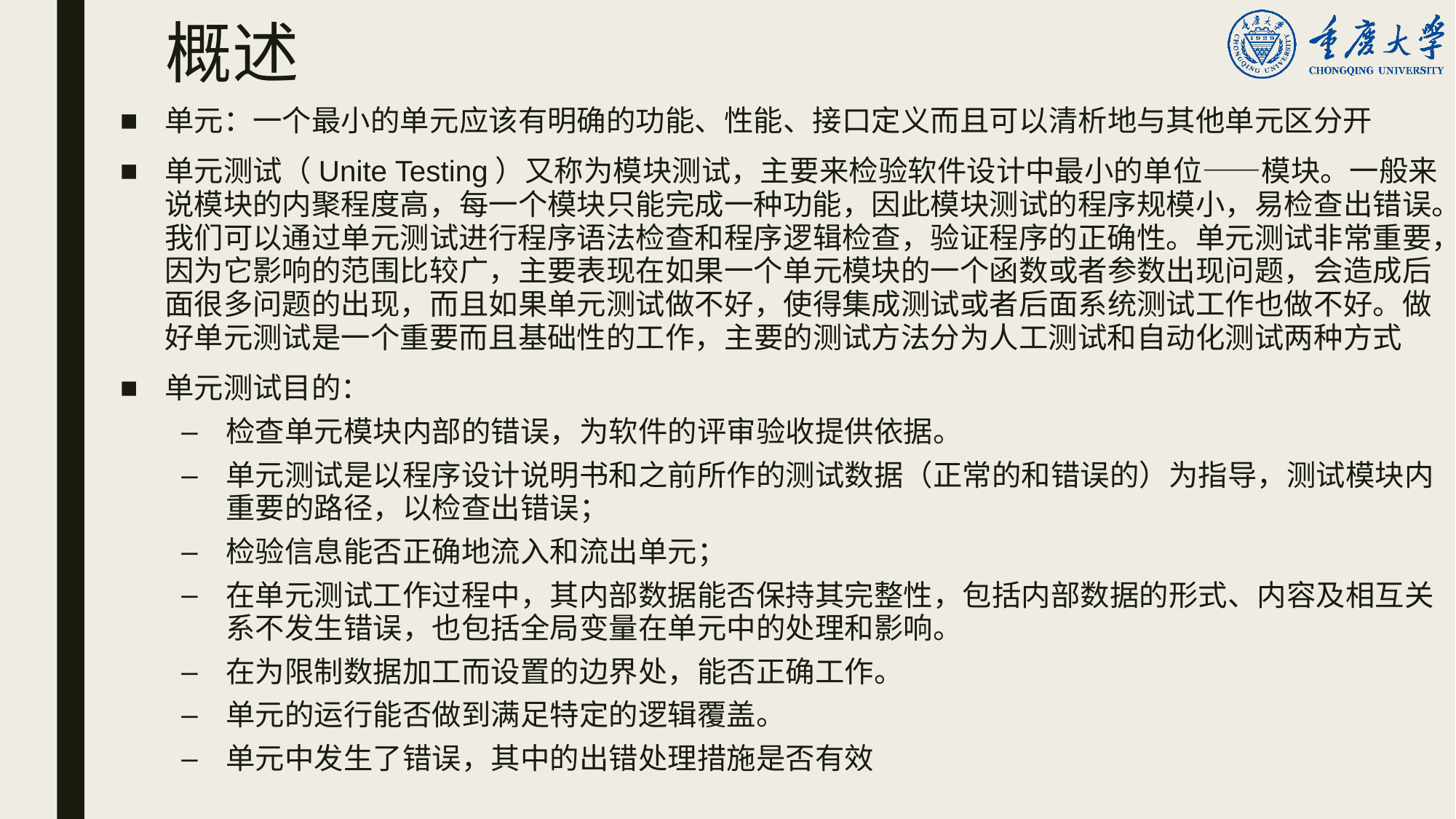

# 概述
单元：一个最小的单元应该有明确的功能、性能、接口定义而且可以清析地与其他单元区分开
单元测试（Unite Testing）又称为模块测试，主要来检验软件设计中最小的单位——模块。一般来说模块的内聚程度高，每一个模块只能完成一种功能，因此模块测试的程序规模小，易检查出错误。我们可以通过单元测试进行程序语法检查和程序逻辑检查，验证程序的正确性。单元测试非常重要，因为它影响的范围比较广，主要表现在如果一个单元模块的一个函数或者参数出现问题，会造成后面很多问题的出现，而且如果单元测试做不好，使得集成测试或者后面系统测试工作也做不好。做好单元测试是一个重要而且基础性的工作，主要的测试方法分为人工测试和自动化测试两种方式
单元测试目的：
检查单元模块内部的错误，为软件的评审验收提供依据。
单元测试是以程序设计说明书和之前所作的测试数据（正常的和错误的）为指导，测试模块内重要的路径，以检查出错误；
检验信息能否正确地流入和流出单元；
在单元测试工作过程中，其内部数据能否保持其完整性，包括内部数据的形式、内容及相互关系不发生错误，也包括全局变量在单元中的处理和影响。
在为限制数据加工而设置的边界处，能否正确工作。
单元的运行能否做到满足特定的逻辑覆盖。
单元中发生了错误，其中的出错处理措施是否有效